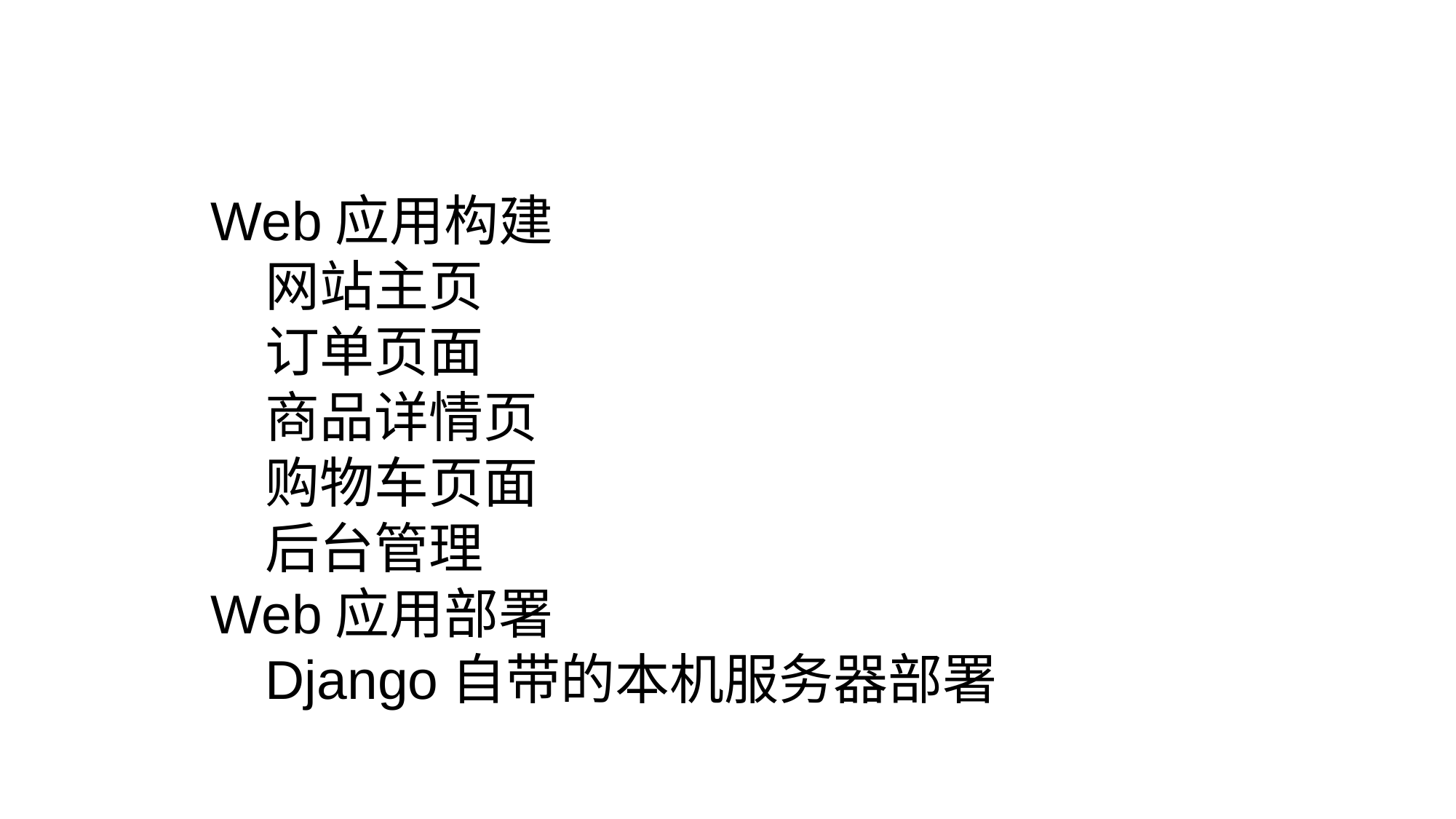

Web应用构建
网站主页
订单页面
商品详情页
购物车页面
后台管理
Web应用部署
Django自带的本机服务器部署